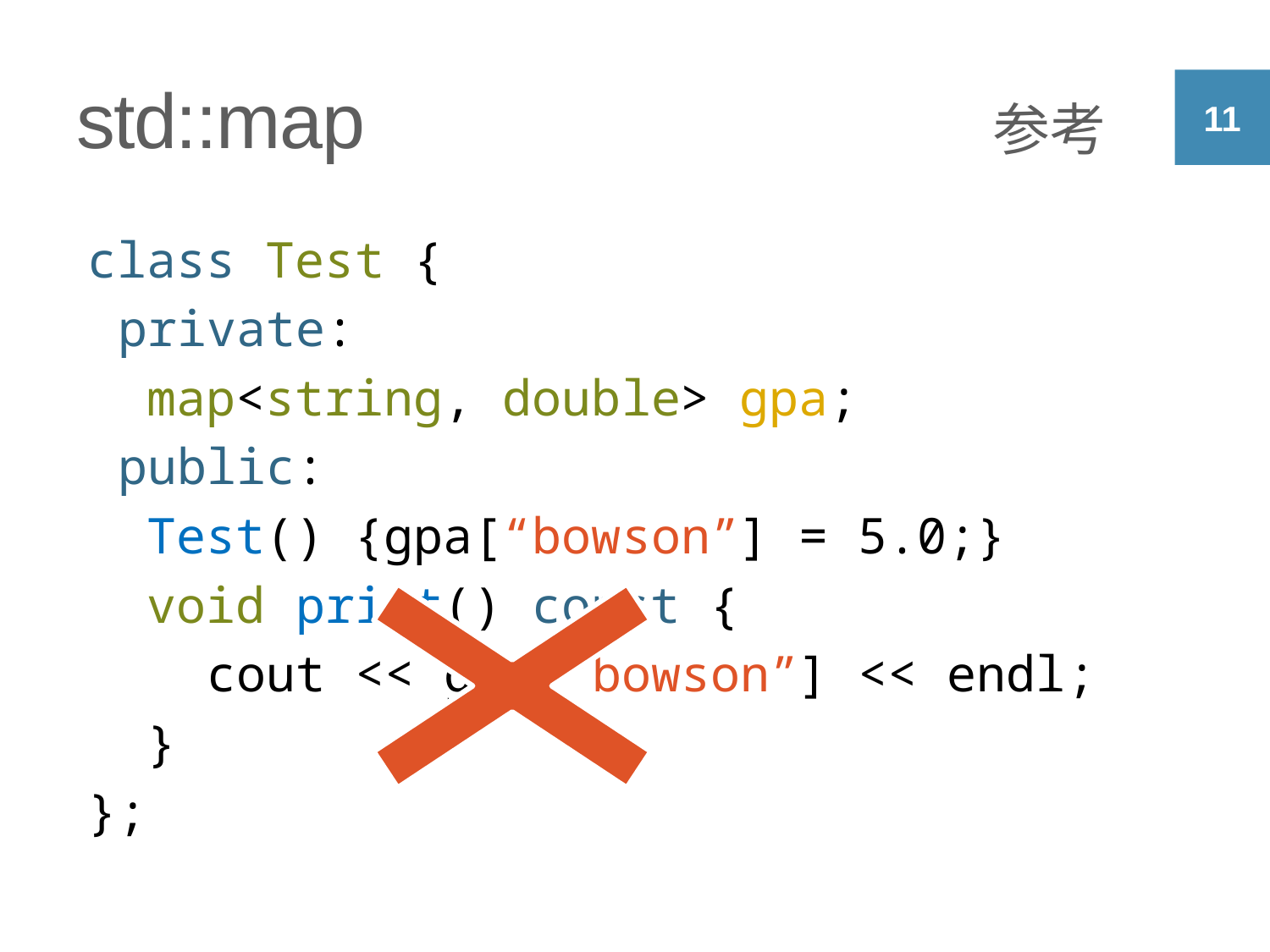

# std::map
参考
class Test {
 private:
  map<string, double> gpa;
 public:
  Test() {gpa[“bowson”] = 5.0;}
  void print() const {
    cout << gpa[“bowson”] << endl;
  }
};